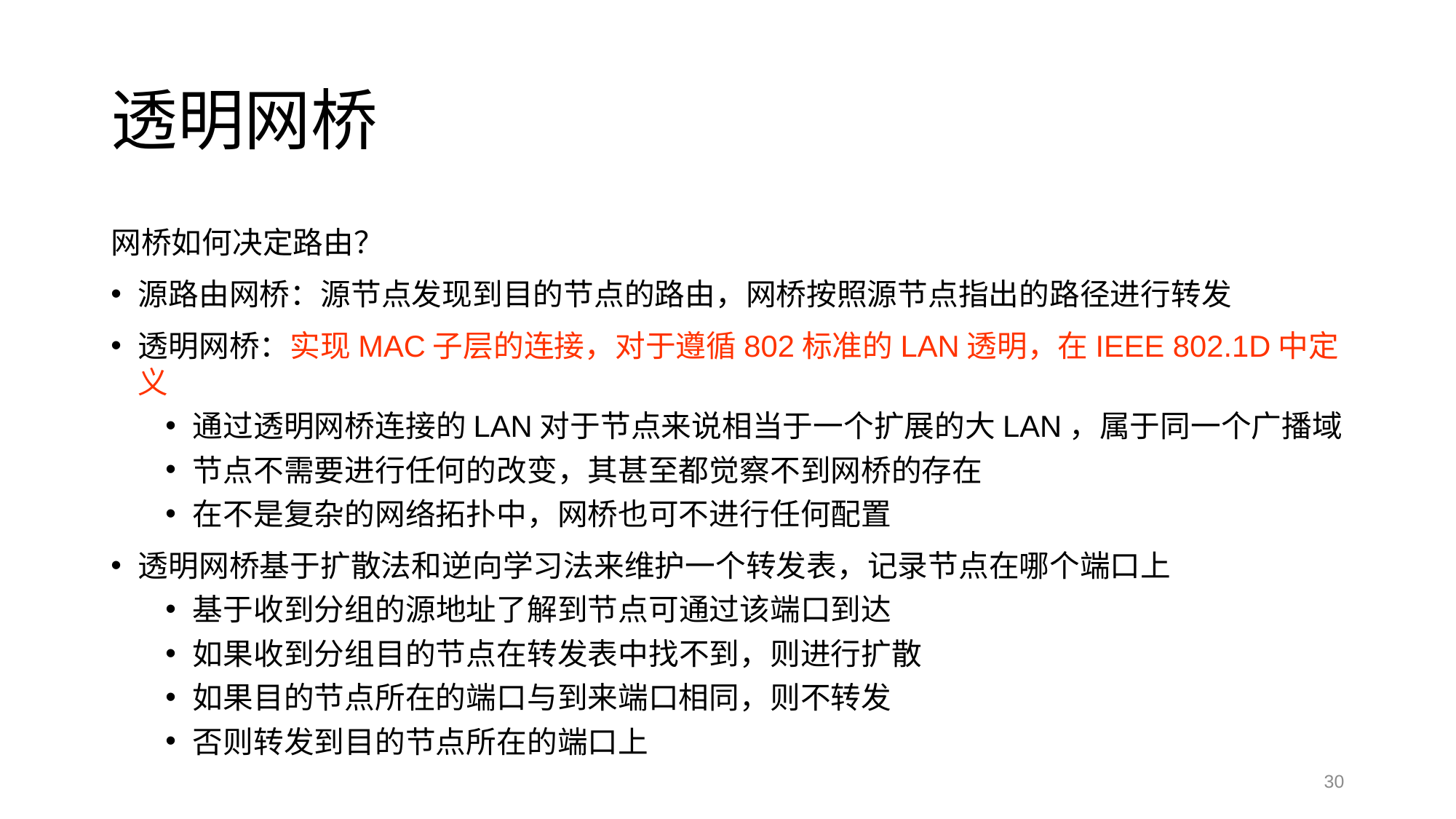

# 透明网桥
网桥如何决定路由？
源路由网桥：源节点发现到目的节点的路由，网桥按照源节点指出的路径进行转发
透明网桥：实现MAC子层的连接，对于遵循802标准的LAN透明，在IEEE 802.1D中定义
通过透明网桥连接的LAN对于节点来说相当于一个扩展的大LAN，属于同一个广播域
节点不需要进行任何的改变，其甚至都觉察不到网桥的存在
在不是复杂的网络拓扑中，网桥也可不进行任何配置
透明网桥基于扩散法和逆向学习法来维护一个转发表，记录节点在哪个端口上
基于收到分组的源地址了解到节点可通过该端口到达
如果收到分组目的节点在转发表中找不到，则进行扩散
如果目的节点所在的端口与到来端口相同，则不转发
否则转发到目的节点所在的端口上
30